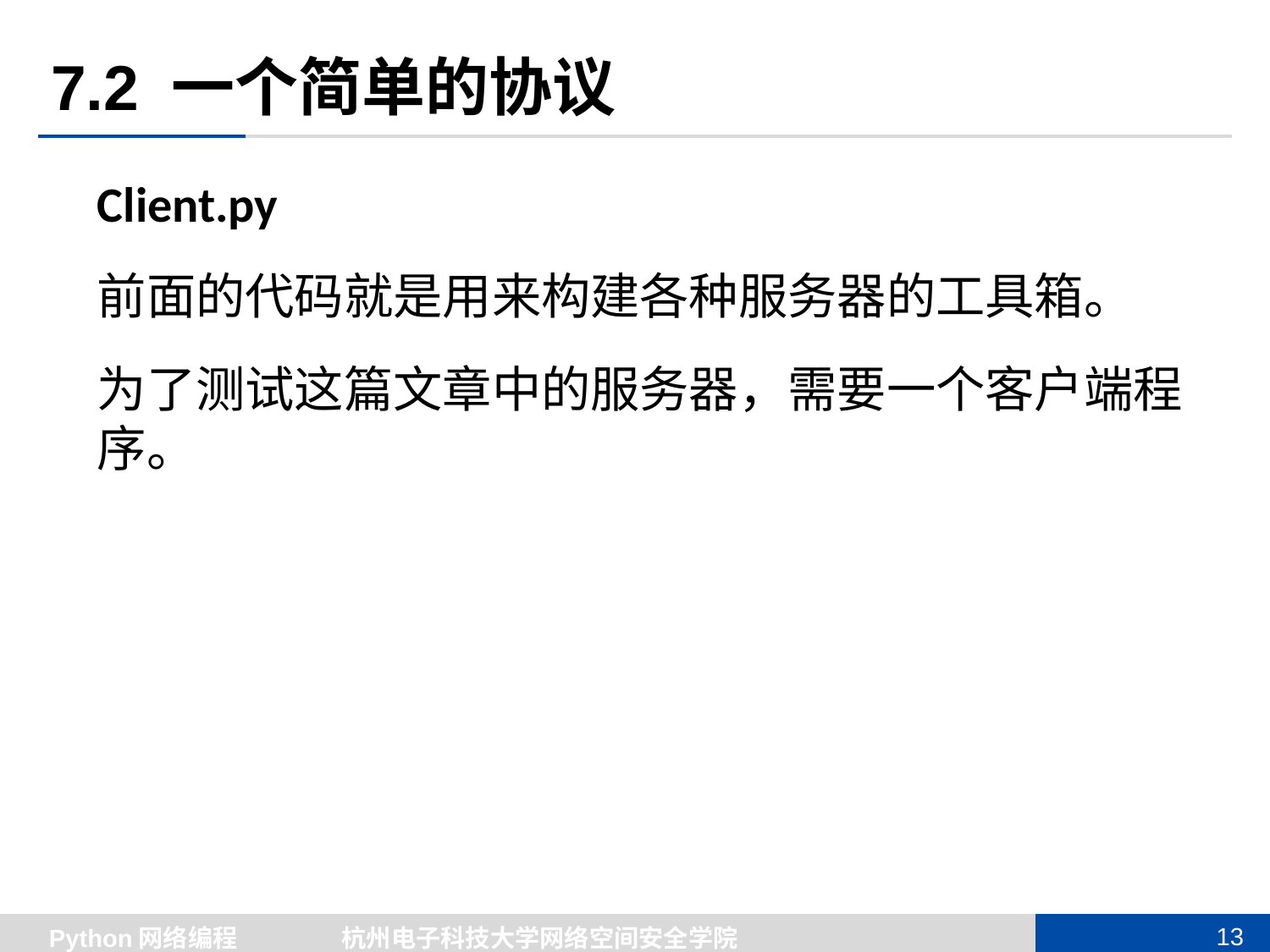

# 7.2 一个简单的协议
Client.py

前面的代码就是用来构建各种服务器的工具箱。

为了测试这篇文章中的服务器，需要一个客户端程序。